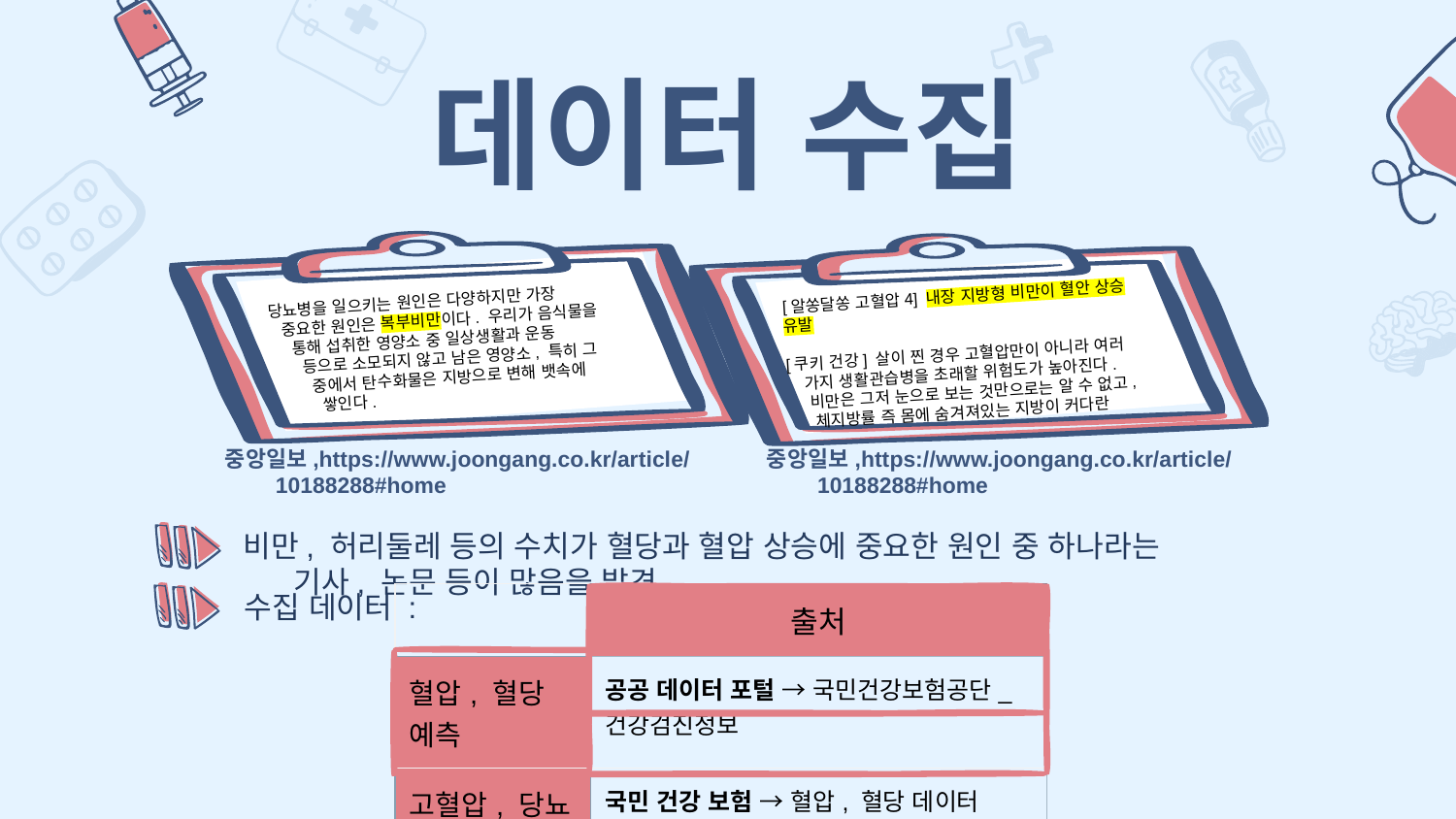

# 데이터 수집

[알쏭달쏭 고혈압4] 내장 지방형 비만이 혈안 상승 유발

[쿠키 건강] 살이 찐 경우 고혈압만이 아니라 여러
   가지 생활관습병을 초래할 위험도가 높아진다.
    비만은 그저 눈으로 보는 것만으로는 알 수 없고,
     체지방률 즉 몸에 숨겨져있는 지방이 커다란

당뇨병을 일으키는 원인은 다양하지만 가장
  중요한 원인은 복부비만이다. 우리가 음식물을
    통해 섭취한 영양소 중 일상생활과 운동
      등으로 소모되지 않고 남은 영양소, 특히 그
        중에서 탄수화물은 지방으로 변해 뱃속에
          쌓인다.

중앙일보,https://www.joongang.co.kr/article/10188288#home

중앙일보,https://www.joongang.co.kr/article/10188288#home

비만, 허리둘레 등의 수치가 혈당과 혈압 상승에 중요한 원인 중 하나라는 기사, 논문 등이 많음을 발견

수집 데이터 :

|  | 출처 |
| --- | --- |
| 혈압, 혈당 예측 | 공공 데이터 포털 → 국민건강보험공단\_건강검진정보 |
| 고혈압, 당뇨 예측 | 국민 건강 보험 → 혈압, 혈당 데이터 |